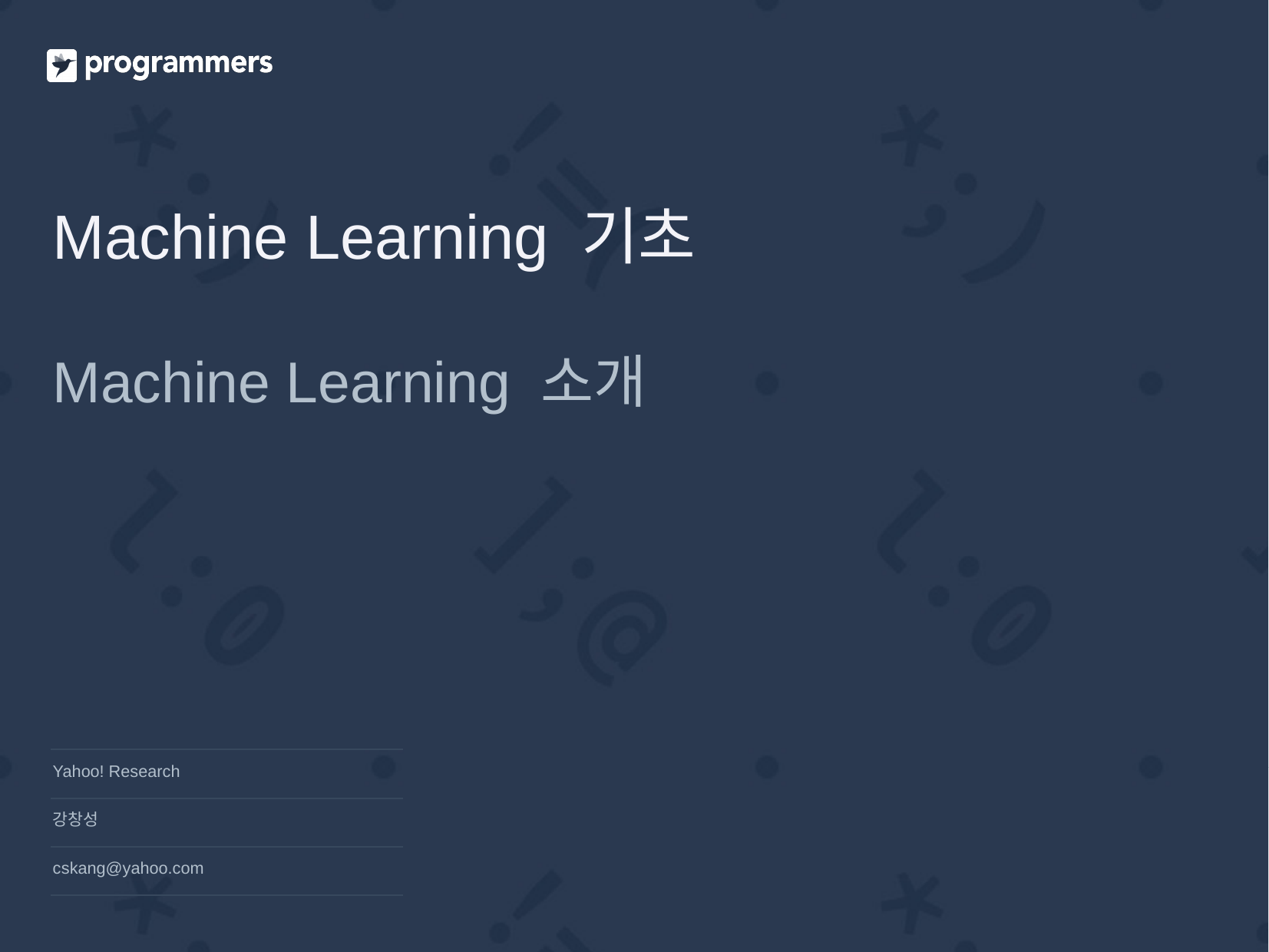

# Machine Learning 기초
Machine Learning 소개
Yahoo! Research
강창성
cskang@yahoo.com